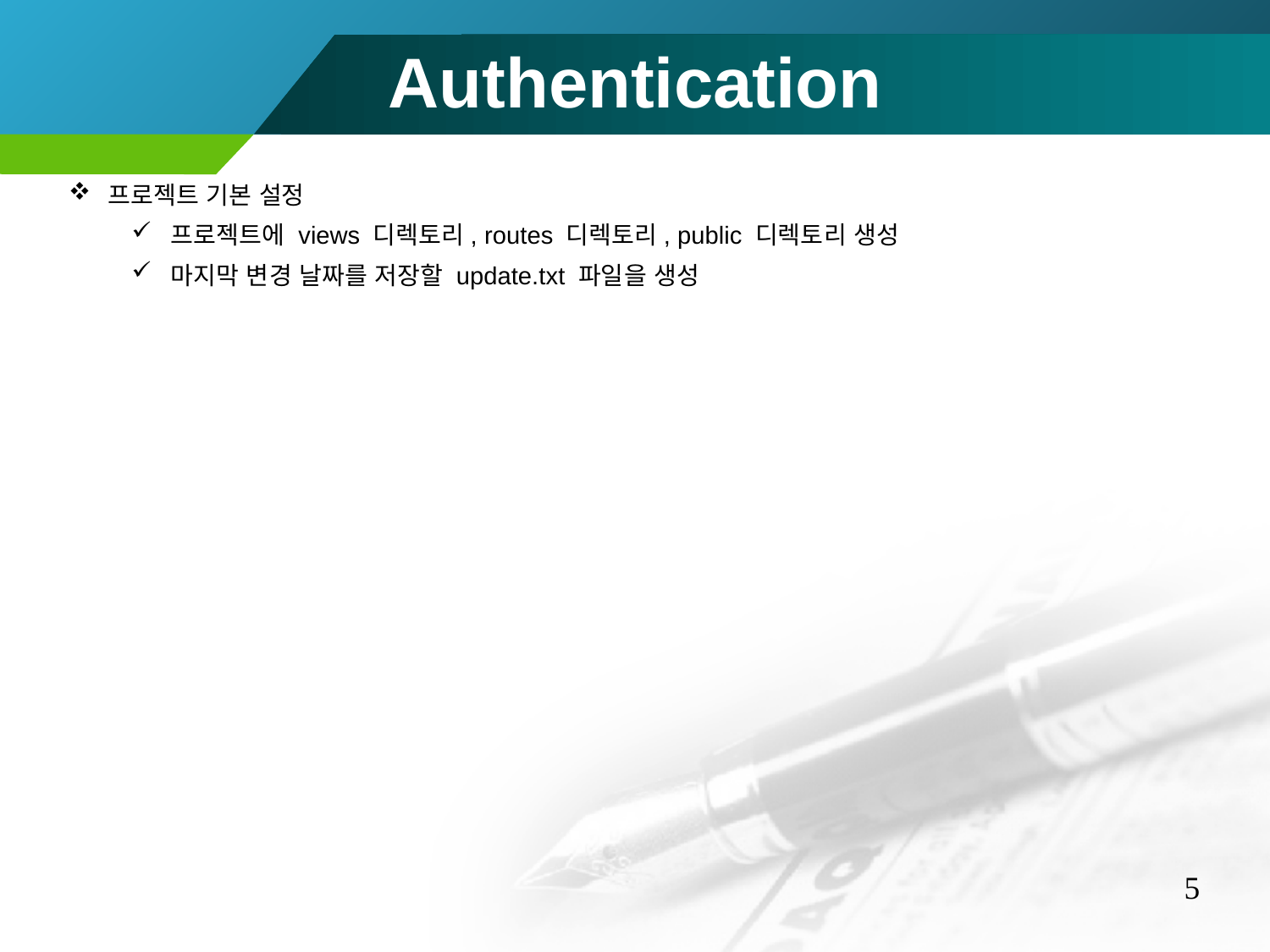

Authentication
프로젝트 기본 설정
프로젝트에 views 디렉토리, routes 디렉토리, public 디렉토리 생성
마지막 변경 날짜를 저장할 update.txt 파일을 생성

5